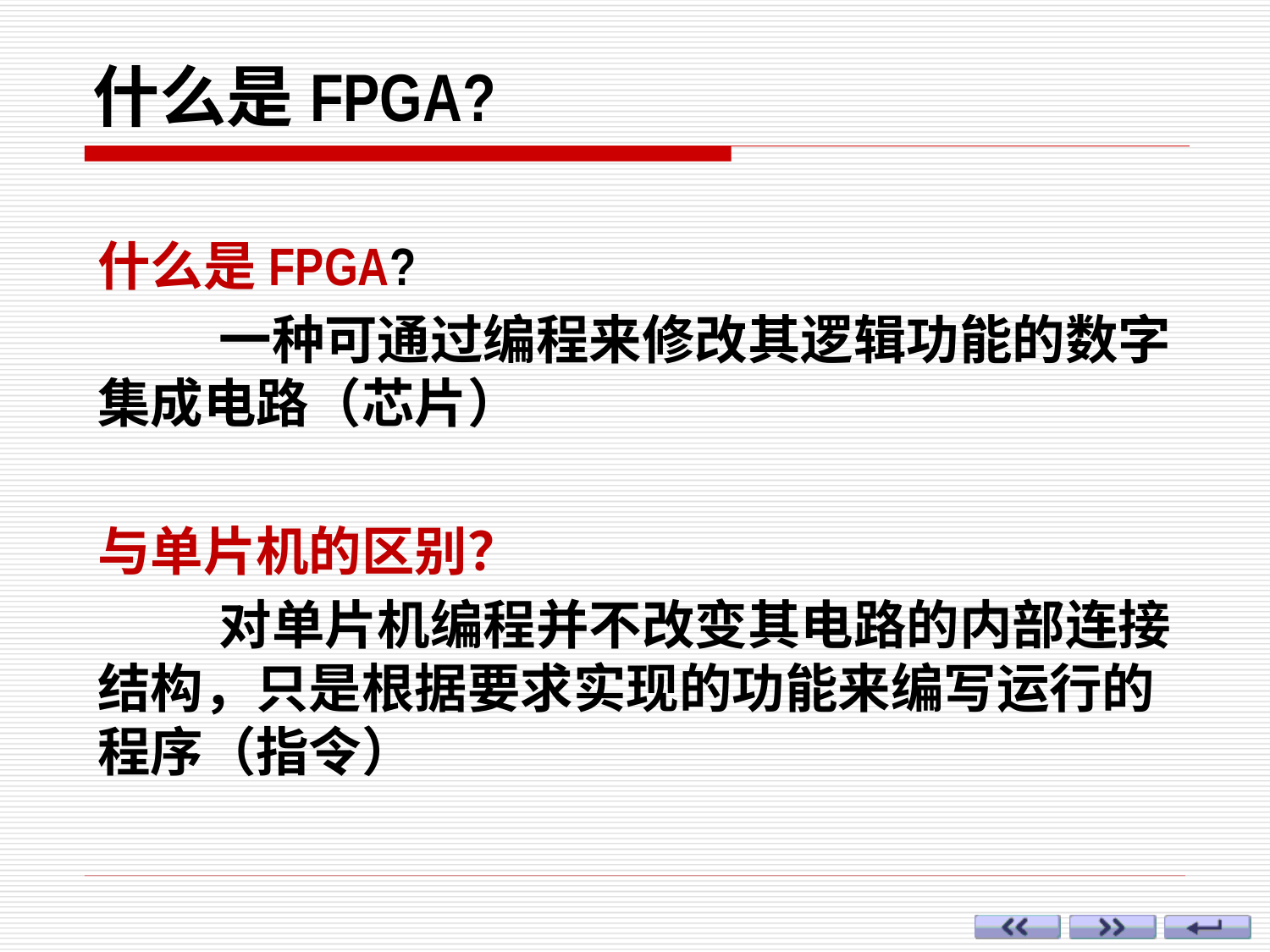

# 什么是FPGA?
什么是FPGA?
         一种可通过编程来修改其逻辑功能的数字集成电路（芯片）

与单片机的区别？
         对单片机编程并不改变其电路的内部连接结构，只是根据要求实现的功能来编写运行的程序（指令）